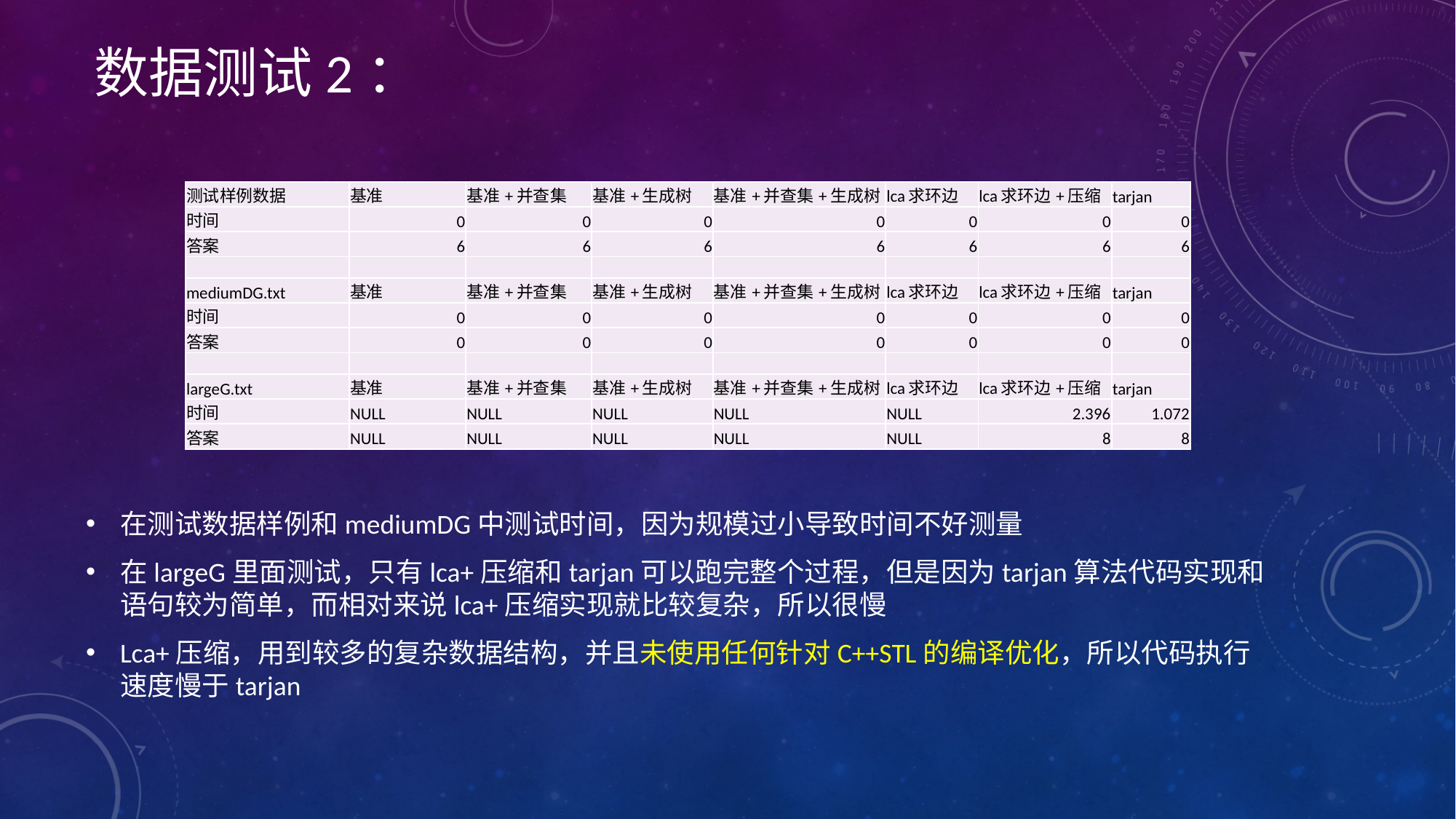

# 数据测试2：
| 测试样例数据 | 基准 | 基准+并查集 | 基准+生成树 | 基准+并查集+生成树 | lca求环边 | lca求环边+压缩 | tarjan |
| --- | --- | --- | --- | --- | --- | --- | --- |
| 时间 | 0 | 0 | 0 | 0 | 0 | 0 | 0 |
| 答案 | 6 | 6 | 6 | 6 | 6 | 6 | 6 |
|  |  |  |  |  |  |  |  |
| mediumDG.txt | 基准 | 基准+并查集 | 基准+生成树 | 基准+并查集+生成树 | lca求环边 | lca求环边+压缩 | tarjan |
| 时间 | 0 | 0 | 0 | 0 | 0 | 0 | 0 |
| 答案 | 0 | 0 | 0 | 0 | 0 | 0 | 0 |
|  |  |  |  |  |  |  |  |
| largeG.txt | 基准 | 基准+并查集 | 基准+生成树 | 基准+并查集+生成树 | lca求环边 | lca求环边+压缩 | tarjan |
| 时间 | NULL | NULL | NULL | NULL | NULL | 2.396 | 1.072 |
| 答案 | NULL | NULL | NULL | NULL | NULL | 8 | 8 |
在测试数据样例和mediumDG中测试时间，因为规模过小导致时间不好测量
在largeG里面测试，只有lca+压缩和tarjan可以跑完整个过程，但是因为tarjan算法代码实现和语句较为简单，而相对来说lca+压缩实现就比较复杂，所以很慢
Lca+压缩，用到较多的复杂数据结构，并且未使用任何针对C++STL的编译优化，所以代码执行速度慢于tarjan